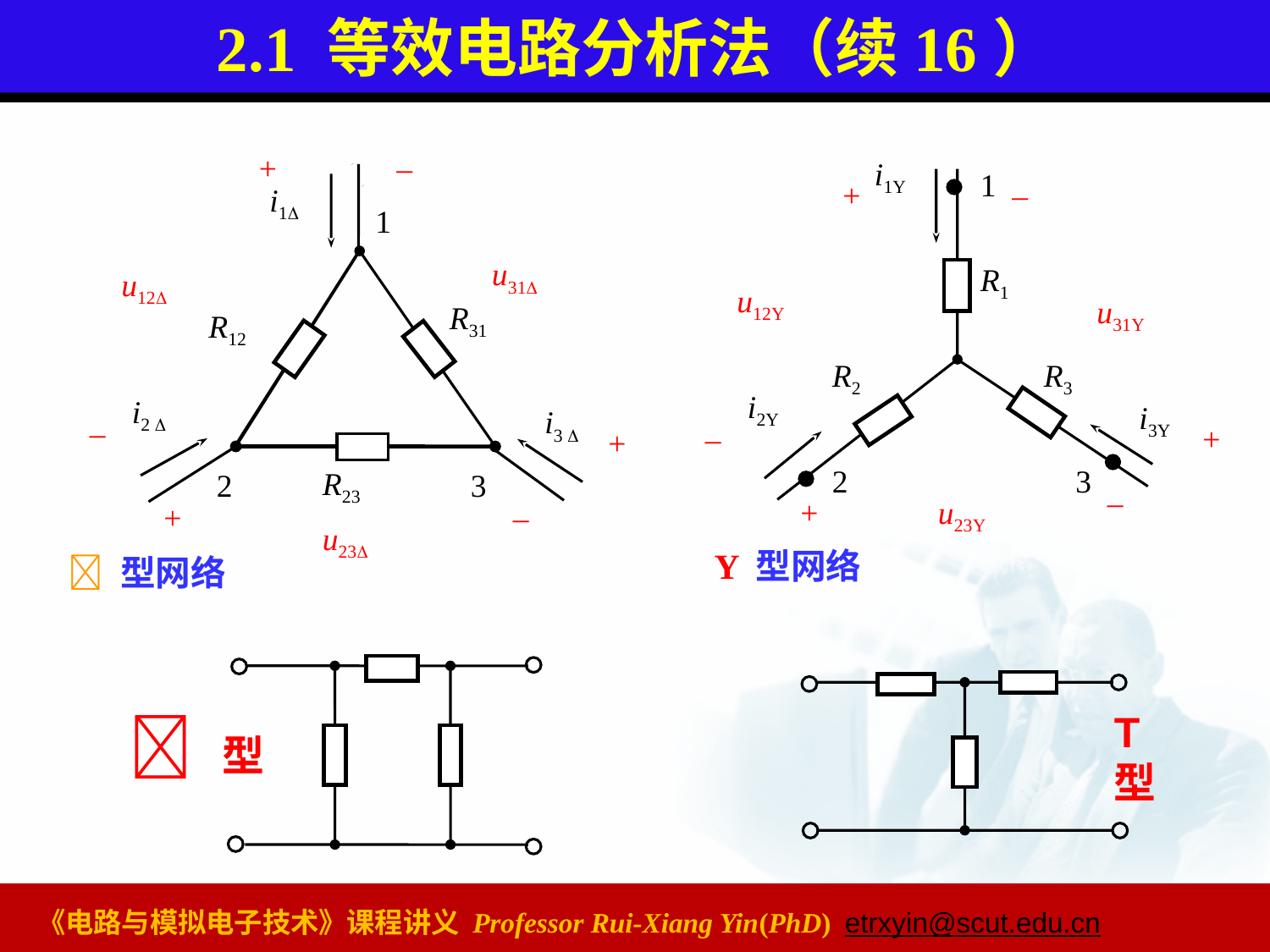

# 2.1 等效电路分析法（续16）
+
–

i1Δ

1
u31Δ

u12Δ
R31
R12

i2 Δ
i3 Δ
–
+

R23
2
3
+
–
u23Δ
Δ 型网络
i1Y
1
+

–

R1

u12Y
u31Y
R2
R3

i2Y

i3Y

–
+

2
3

–
+
u23Y
Y 型网络

π 型

T 型